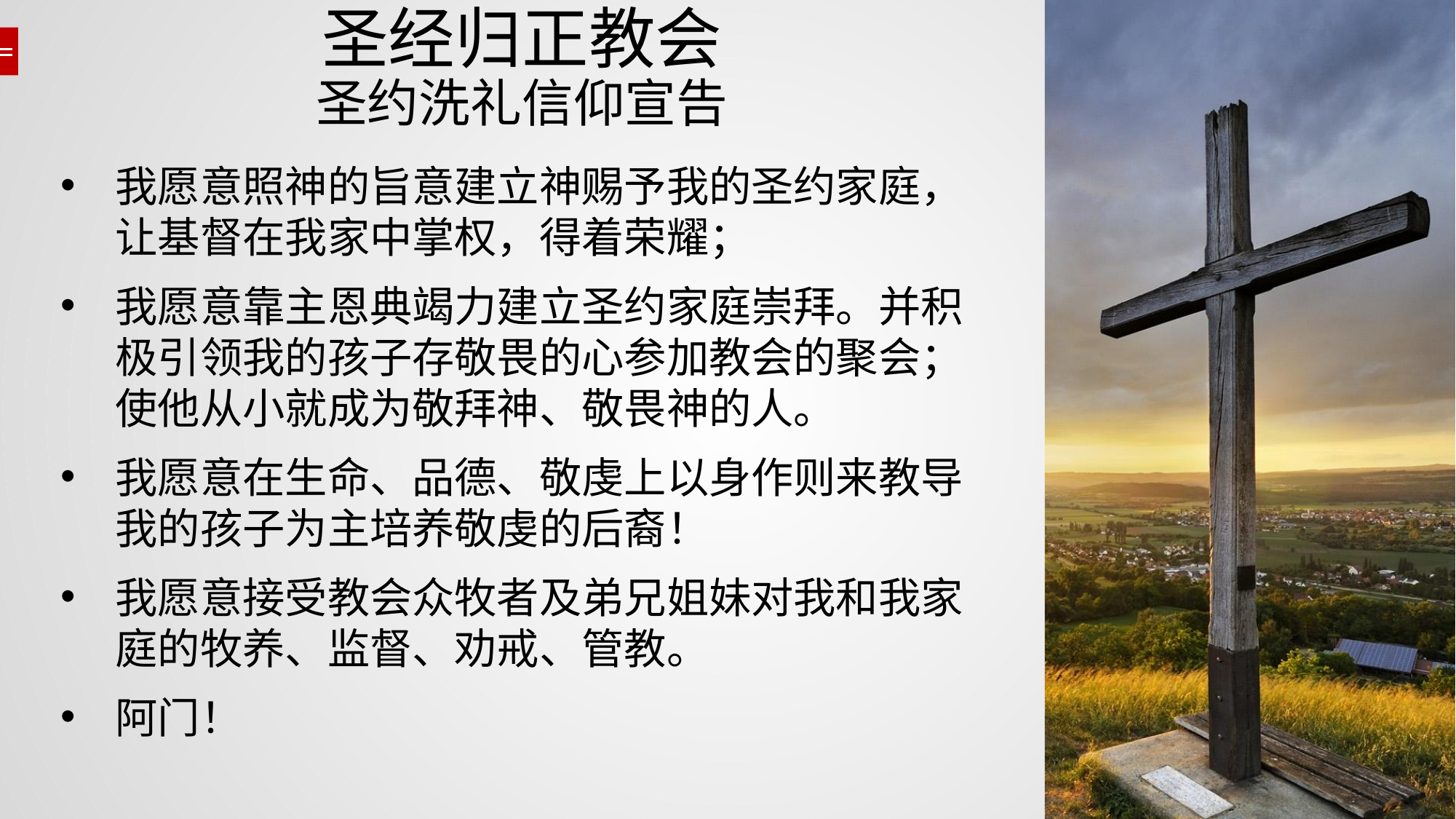

圣经归正教会
圣约洗礼信仰宣告
我愿意照神的旨意建立神赐予我的圣约家庭，让基督在我家中掌权，得着荣耀；
我愿意靠主恩典竭力建立圣约家庭崇拜。并积极引领我的孩子存敬畏的心参加教会的聚会；使他从小就成为敬拜神、敬畏神的人。
我愿意在生命、品德、敬虔上以身作则来教导我的孩子为主培养敬虔的后裔！
我愿意接受教会众牧者及弟兄姐妹对我和我家庭的牧养、监督、劝戒、管教。
阿门！